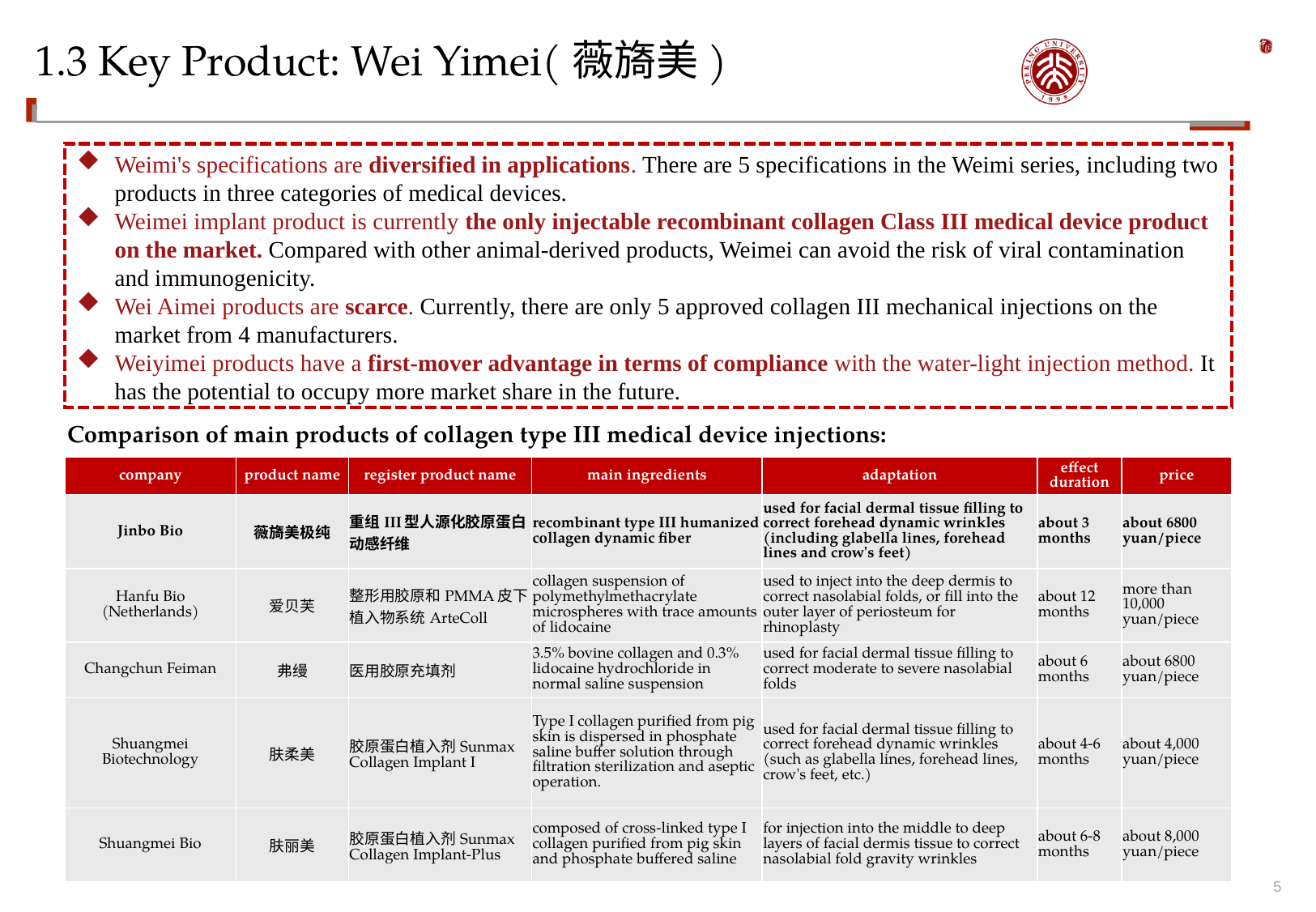

# 1.3 Key Product: Wei Yimei(薇旖美)
Weimi's specifications are diversified in applications. There are 5 specifications in the Weimi series, including two products in three categories of medical devices.
Weimei implant product is currently the only injectable recombinant collagen Class III medical device product on the market. Compared with other animal-derived products, Weimei can avoid the risk of viral contamination and immunogenicity.
Wei Aimei products are scarce. Currently, there are only 5 approved collagen III mechanical injections on the market from 4 manufacturers.
Weiyimei products have a first-mover advantage in terms of compliance with the water-light injection method. It has the potential to occupy more market share in the future.
Comparison of main products of collagen type III medical device injections:
| company | product name | register product name | main ingredients | adaptation | effect duration | price |
| --- | --- | --- | --- | --- | --- | --- |
| Jinbo Bio | 薇旖美极纯 | 重组III型人源化胶原蛋白动感纤维 | recombinant type III humanized collagen dynamic fiber | used for facial dermal tissue filling to correct forehead dynamic wrinkles (including glabella lines, forehead lines and crow's feet) | about 3 months | about 6800 yuan/piece |
| Hanfu Bio (Netherlands) | 爱贝芙 | 整形用胶原和PMMA皮下植入物系统ArteColl | collagen suspension of polymethylmethacrylate microspheres with trace amounts of lidocaine | used to inject into the deep dermis to correct nasolabial folds, or fill into the outer layer of periosteum for rhinoplasty | about 12 months | more than 10,000 yuan/piece |
| Changchun Feiman | 弗缦 | 医用胶原充填剂 | 3.5% bovine collagen and 0.3% lidocaine hydrochloride in normal saline suspension | used for facial dermal tissue filling to correct moderate to severe nasolabial folds | about 6 months | about 6800 yuan/piece |
| Shuangmei Biotechnology | 肤柔美 | 胶原蛋白植入剂Sunmax Collagen Implant I | Type I collagen purified from pig skin is dispersed in phosphate saline buffer solution through filtration sterilization and aseptic operation. | used for facial dermal tissue filling to correct forehead dynamic wrinkles (such as glabella lines, forehead lines, crow's feet, etc.) | about 4-6 months | about 4,000 yuan/piece |
| Shuangmei Bio | 肤丽美 | 胶原蛋白植入剂Sunmax Collagen Implant-Plus | composed of cross-linked type I collagen purified from pig skin and phosphate buffered saline | for injection into the middle to deep layers of facial dermis tissue to correct nasolabial fold gravity wrinkles | about 6-8 months | about 8,000 yuan/piece |